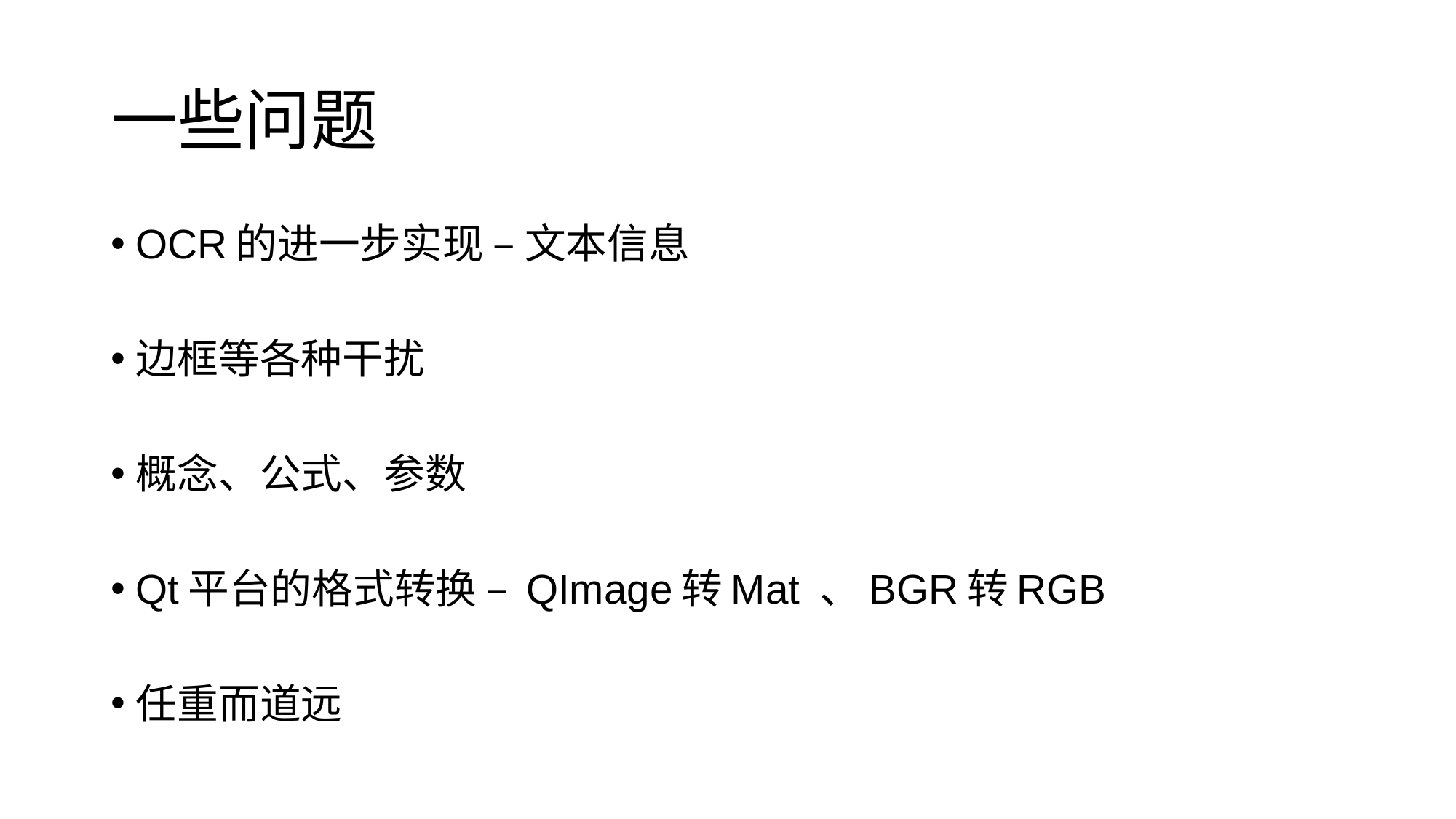

# 一些问题
OCR的进一步实现 – 文本信息

边框等各种干扰

概念、公式、参数

Qt平台的格式转换 – QImage转Mat 、BGR转RGB

任重而道远